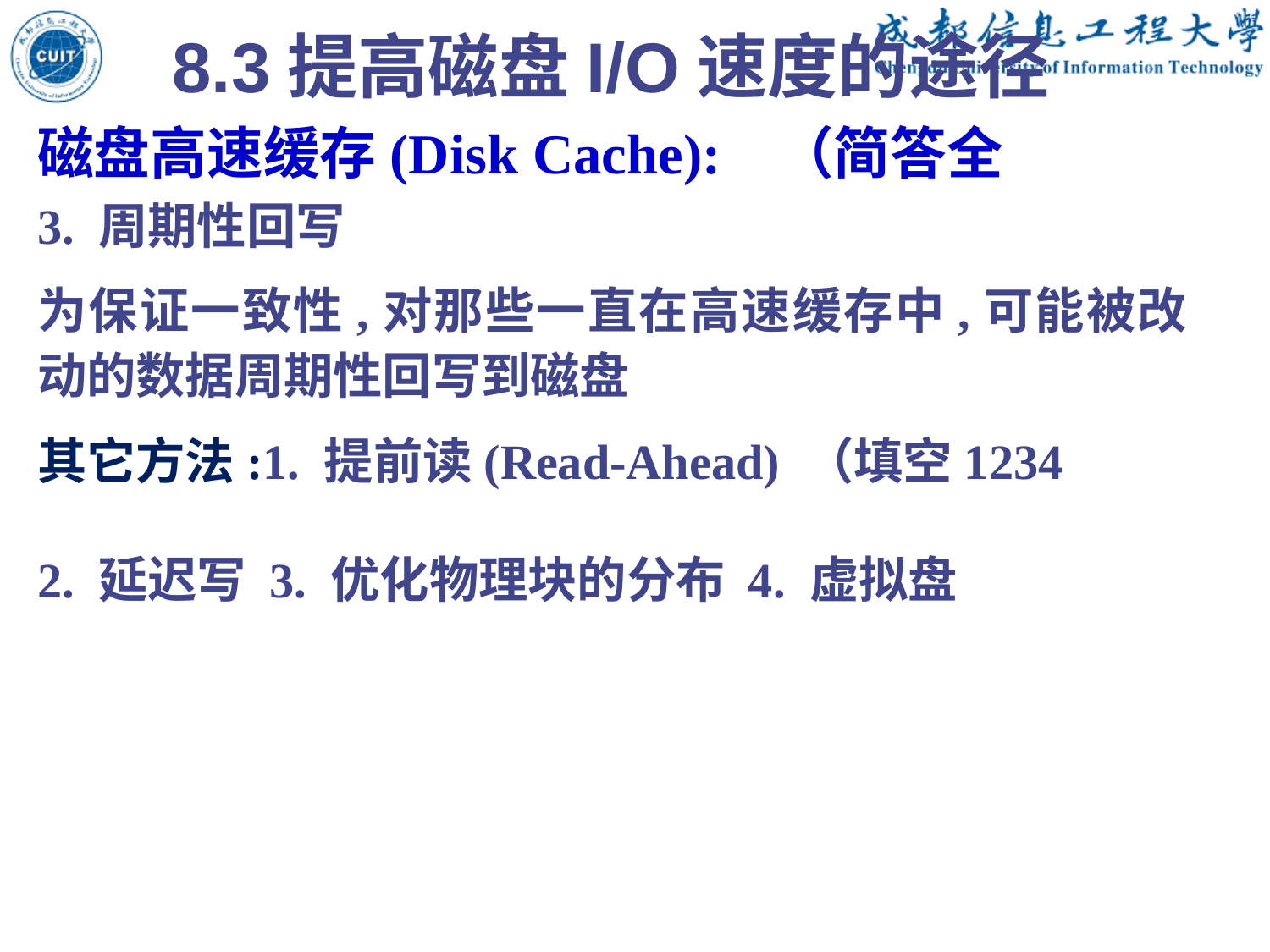

8.3提高磁盘I/O速度的途径
磁盘高速缓存(Disk Cache):   （简答全
3. 周期性回写
为保证一致性,对那些一直在高速缓存中,可能被改动的数据周期性回写到磁盘
其它方法:1. 提前读(Read-Ahead) （填空1234
2. 延迟写 3. 优化物理块的分布 4. 虚拟盘